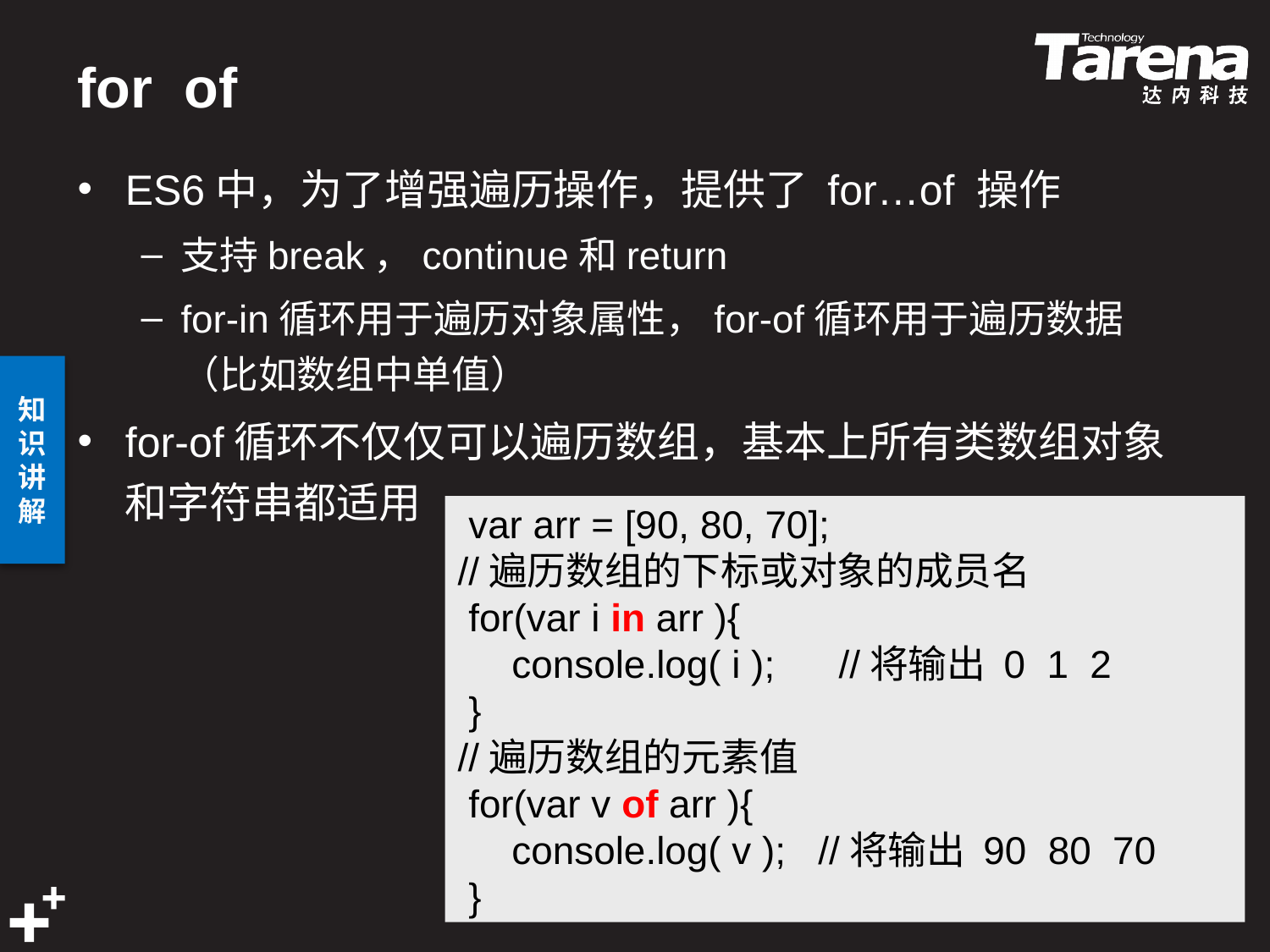

# for  of
ES6中，为了增强遍历操作，提供了 for…of 操作
支持break，continue和return
for-in循环用于遍历对象属性，for-of循环用于遍历数据（比如数组中单值）
for-of循环不仅仅可以遍历数组，基本上所有类数组对象和字符串都适用
 var arr = [90, 80, 70];
//遍历数组的下标或对象的成员名
 for(var i in arr ){
     console.log( i );   	//将输出 0  1  2
 }
//遍历数组的元素值
 for(var v of arr ){
     console.log( v );   //将输出 90  80  70
 }